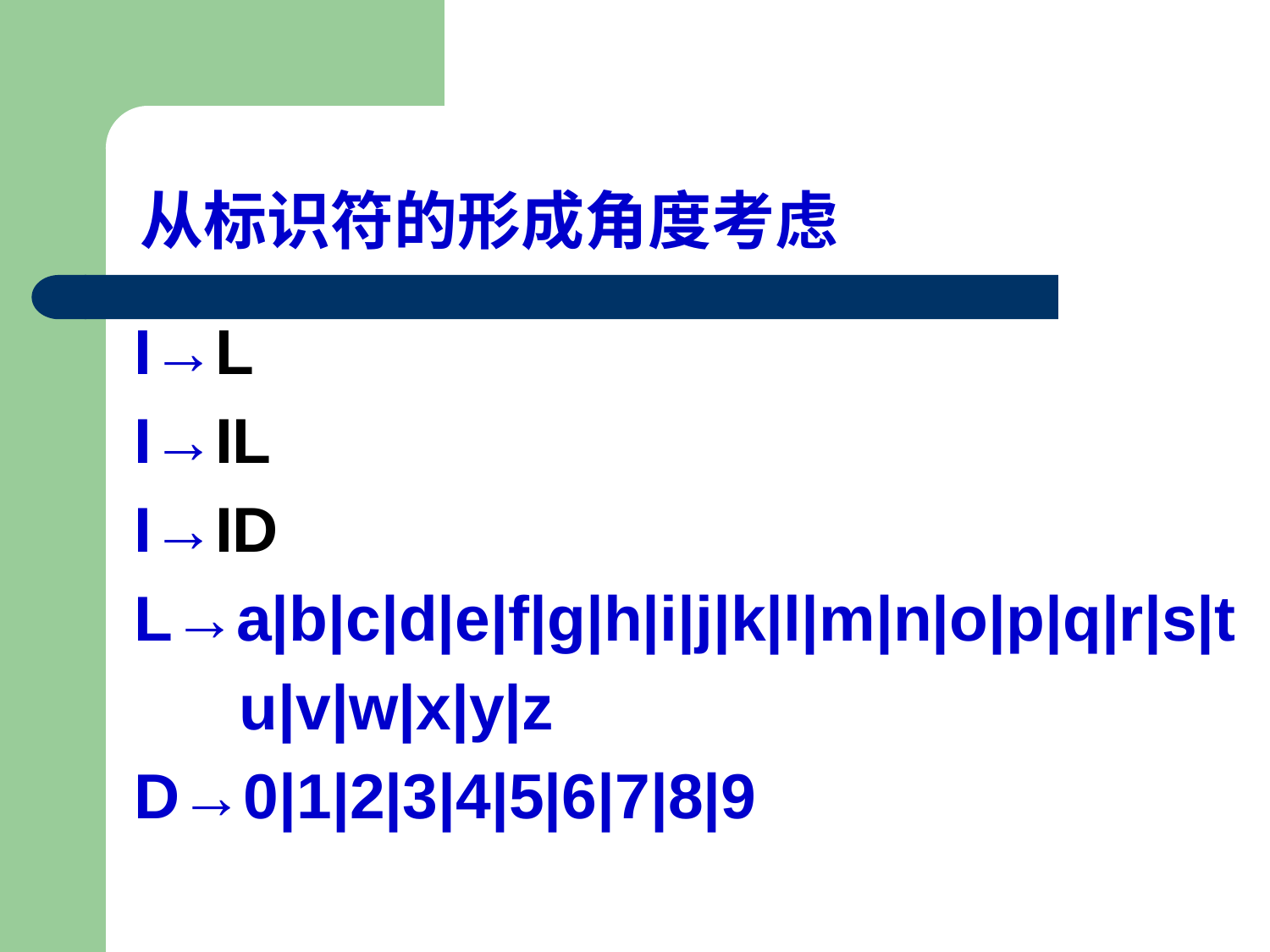

# 从标识符的形成角度考虑
I→L
I→IL
I→ID
L→a|b|c|d|e|f|g|h|i|j|k|l|m|n|o|p|q|r|s|t
      u|v|w|x|y|z
D→0|1|2|3|4|5|6|7|8|9